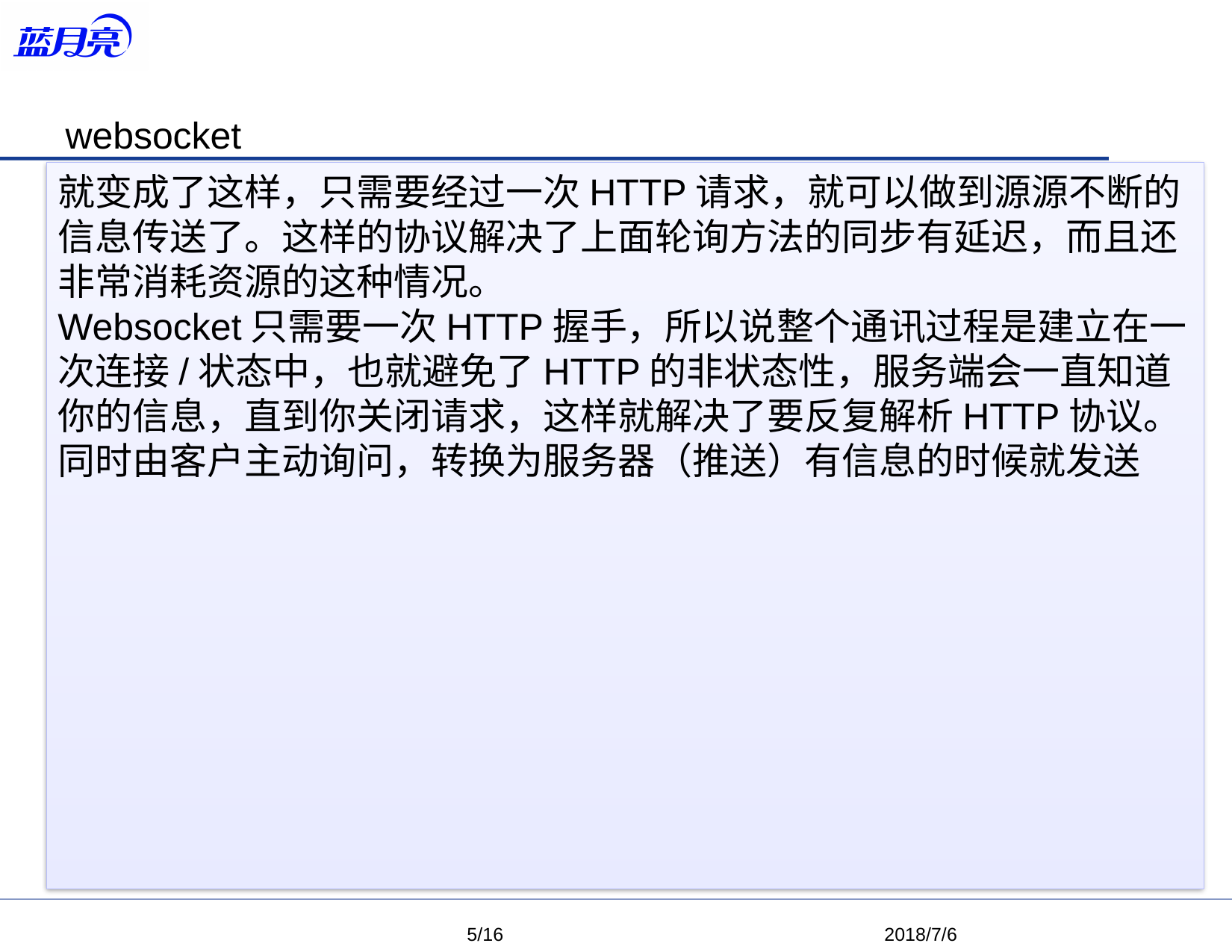

websocket
就变成了这样，只需要经过一次HTTP请求，就可以做到源源不断的信息传送了。这样的协议解决了上面轮询方法的同步有延迟，而且还非常消耗资源的这种情况。
Websocket只需要一次HTTP握手，所以说整个通讯过程是建立在一次连接/状态中，也就避免了HTTP的非状态性，服务端会一直知道你的信息，直到你关闭请求，这样就解决了要反复解析HTTP协议。
同时由客户主动询问，转换为服务器（推送）有信息的时候就发送

 5/16
  2018/7/6